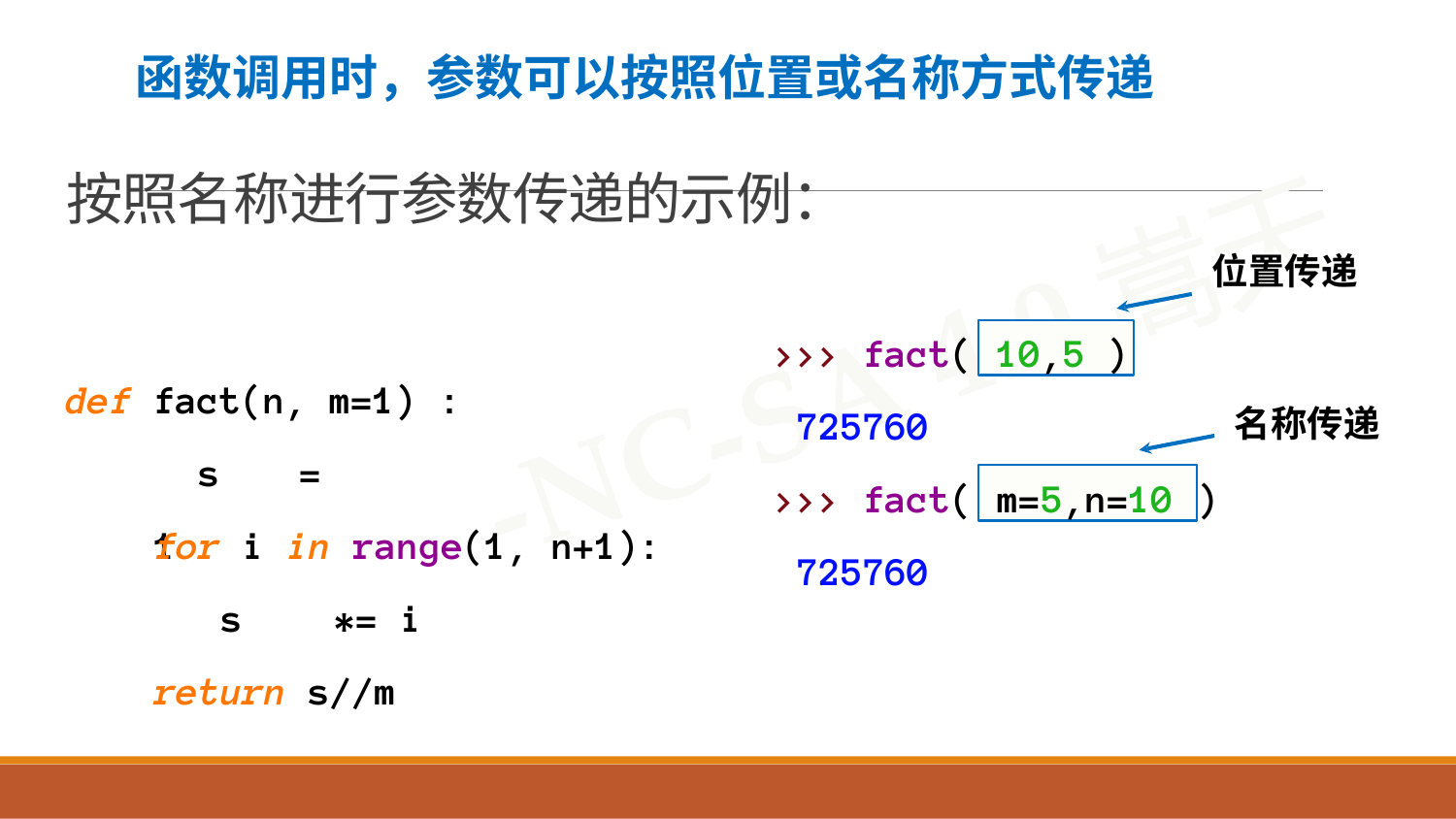

函数调用时，参数可以按照位置或名称方式传递
# 按照名称进行参数传递的示例：

位置传递

>>> fact(  725760
>>> fact(  725760
10,5 )
def fact(n, m=1) :   s	=	1
名称传递

m=5,n=10
)
for i in range(1, n+1):
s	*= i
return s//m